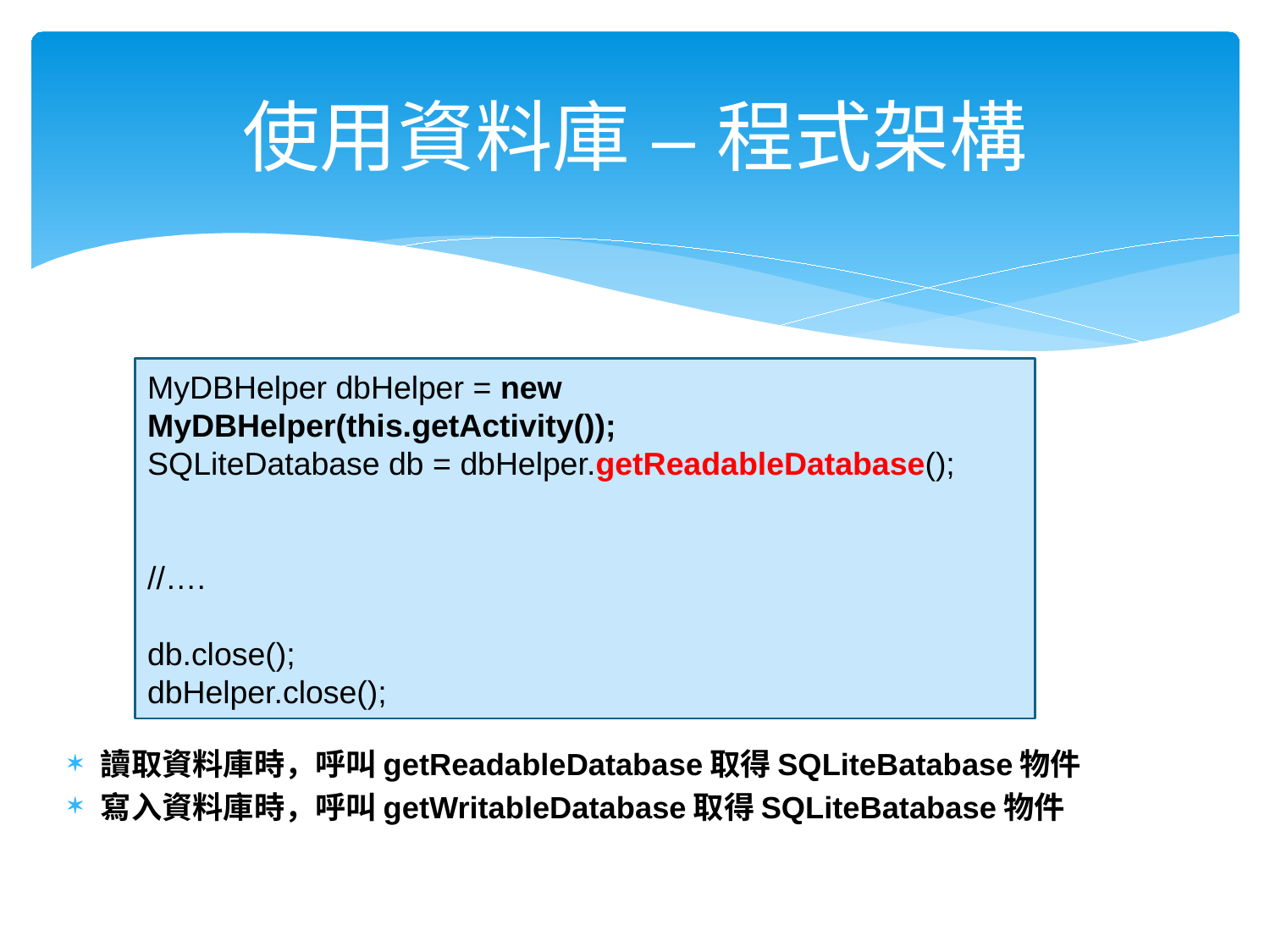

# 使用資料庫 – 程式架構
MyDBHelper dbHelper = new MyDBHelper(this.getActivity());
SQLiteDatabase db = dbHelper.getReadableDatabase();

//….

db.close();
dbHelper.close();

讀取資料庫時，呼叫getReadableDatabase取得SQLiteBatabase物件
寫入資料庫時，呼叫getWritableDatabase取得SQLiteBatabase物件